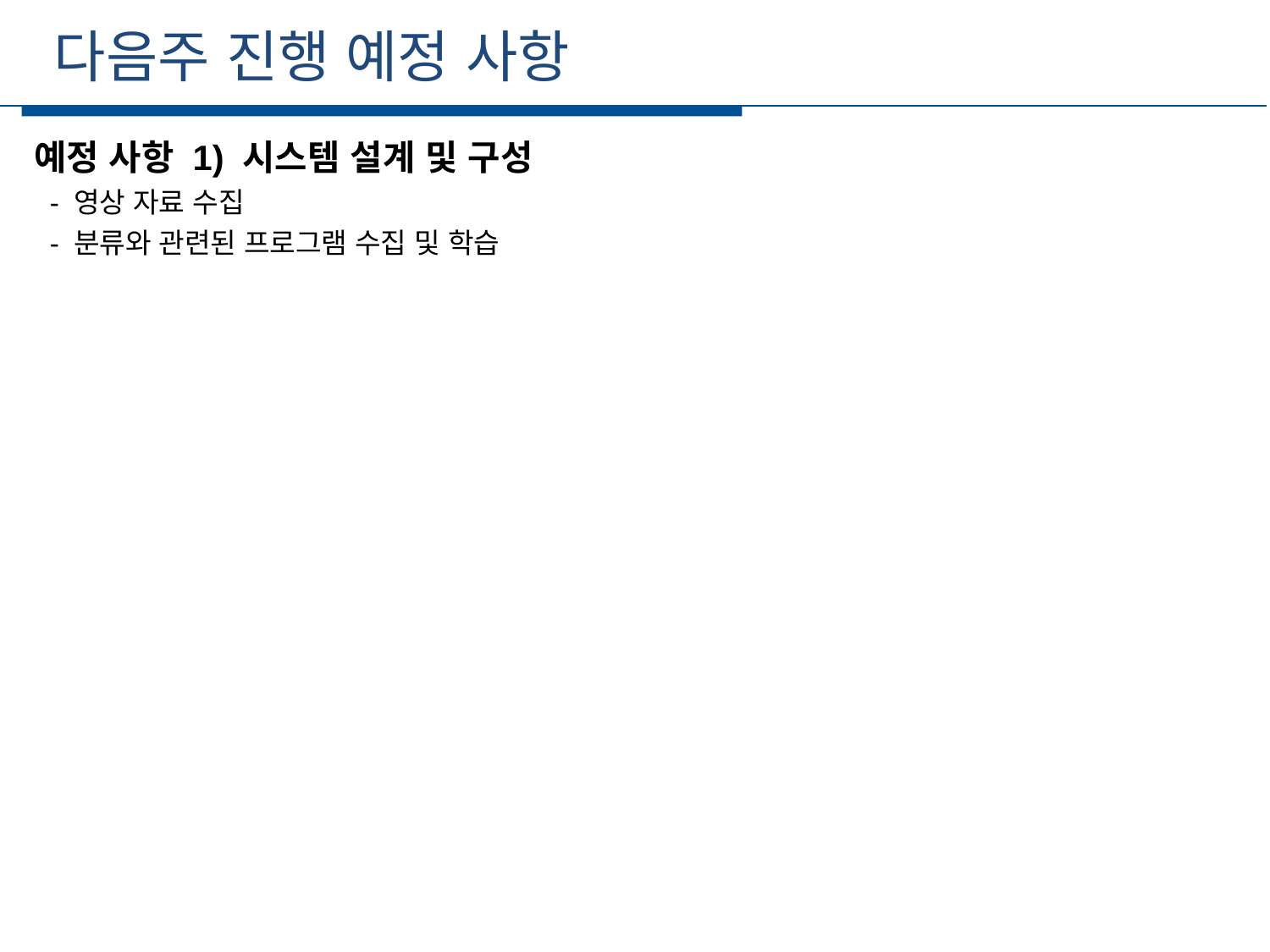

다음주 진행 예정 사항
세부일정

예정 사항 1) 시스템 설계 및 구성
  - 영상 자료 수집
  - 분류와 관련된 프로그램 수집 및 학습